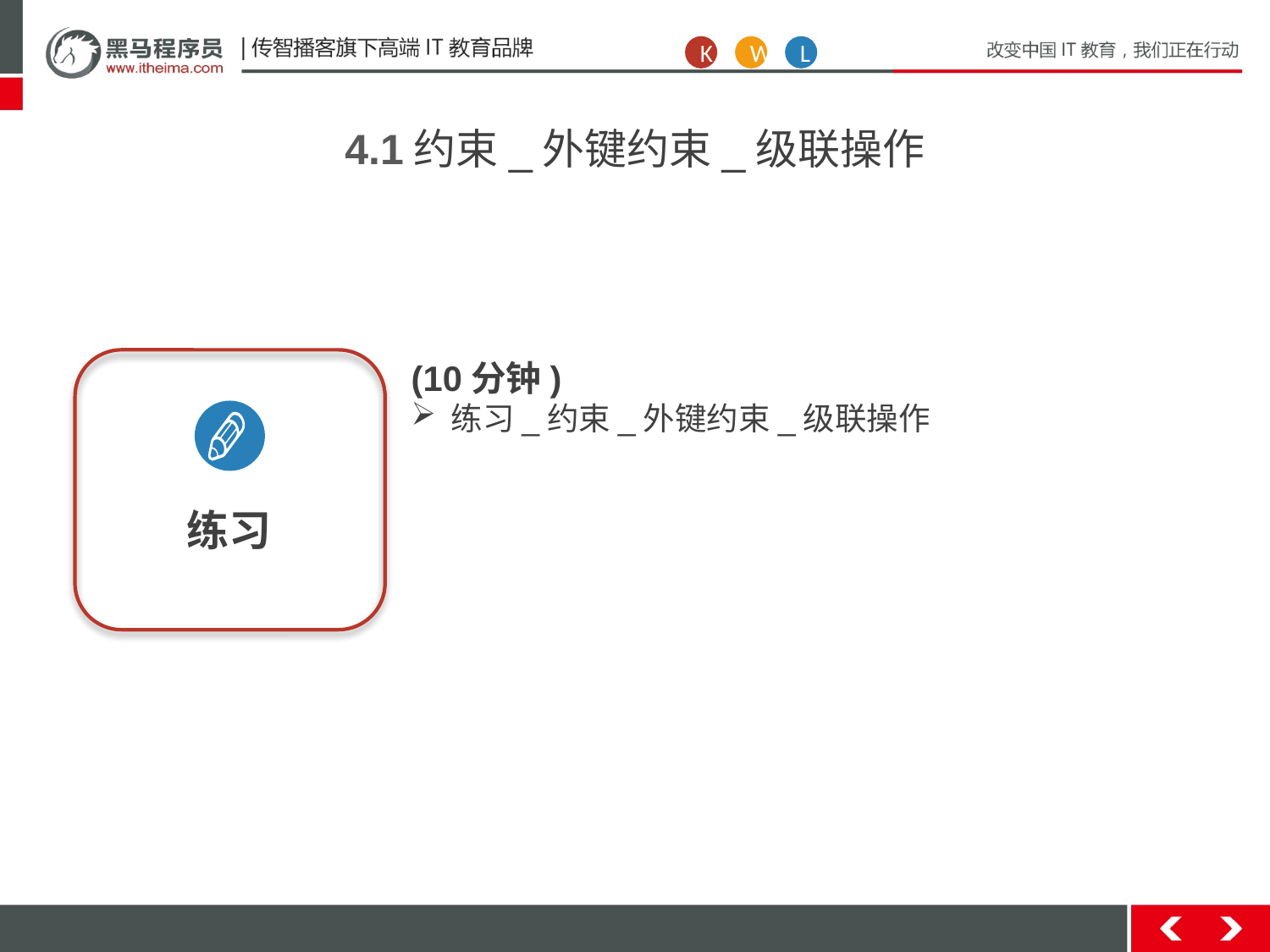

K
W
L
4.1约束_外键约束_级联操作

练习
(10分钟)
练习_约束_外键约束_级联操作